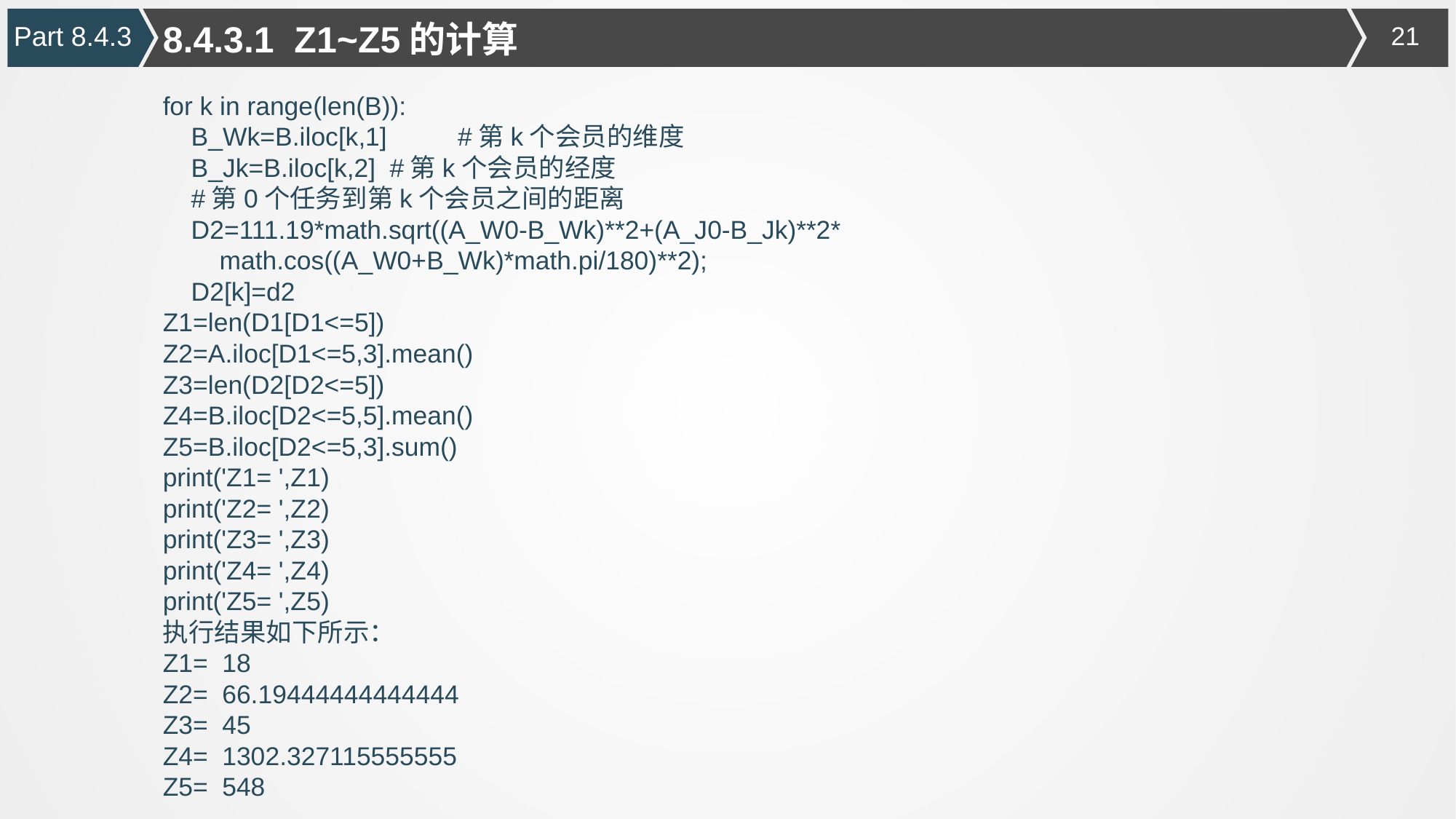

# 8.4.3.1  Z1~Z5的计算
Part 8.4.3
for k in range(len(B)):
    B_Wk=B.iloc[k,1]          #第k个会员的维度
    B_Jk=B.iloc[k,2]  #第k个会员的经度
    #第0个任务到第k个会员之间的距离
    D2=111.19*math.sqrt((A_W0-B_Wk)**2+(A_J0-B_Jk)**2*
        math.cos((A_W0+B_Wk)*math.pi/180)**2);
    D2[k]=d2
Z1=len(D1[D1<=5])
Z2=A.iloc[D1<=5,3].mean()
Z3=len(D2[D2<=5])
Z4=B.iloc[D2<=5,5].mean()
Z5=B.iloc[D2<=5,3].sum()
print('Z1= ',Z1)
print('Z2= ',Z2)
print('Z3= ',Z3)
print('Z4= ',Z4)
print('Z5= ',Z5)
执行结果如下所示：
Z1=  18
Z2=  66.19444444444444
Z3=  45
Z4=  1302.327115555555
Z5=  548